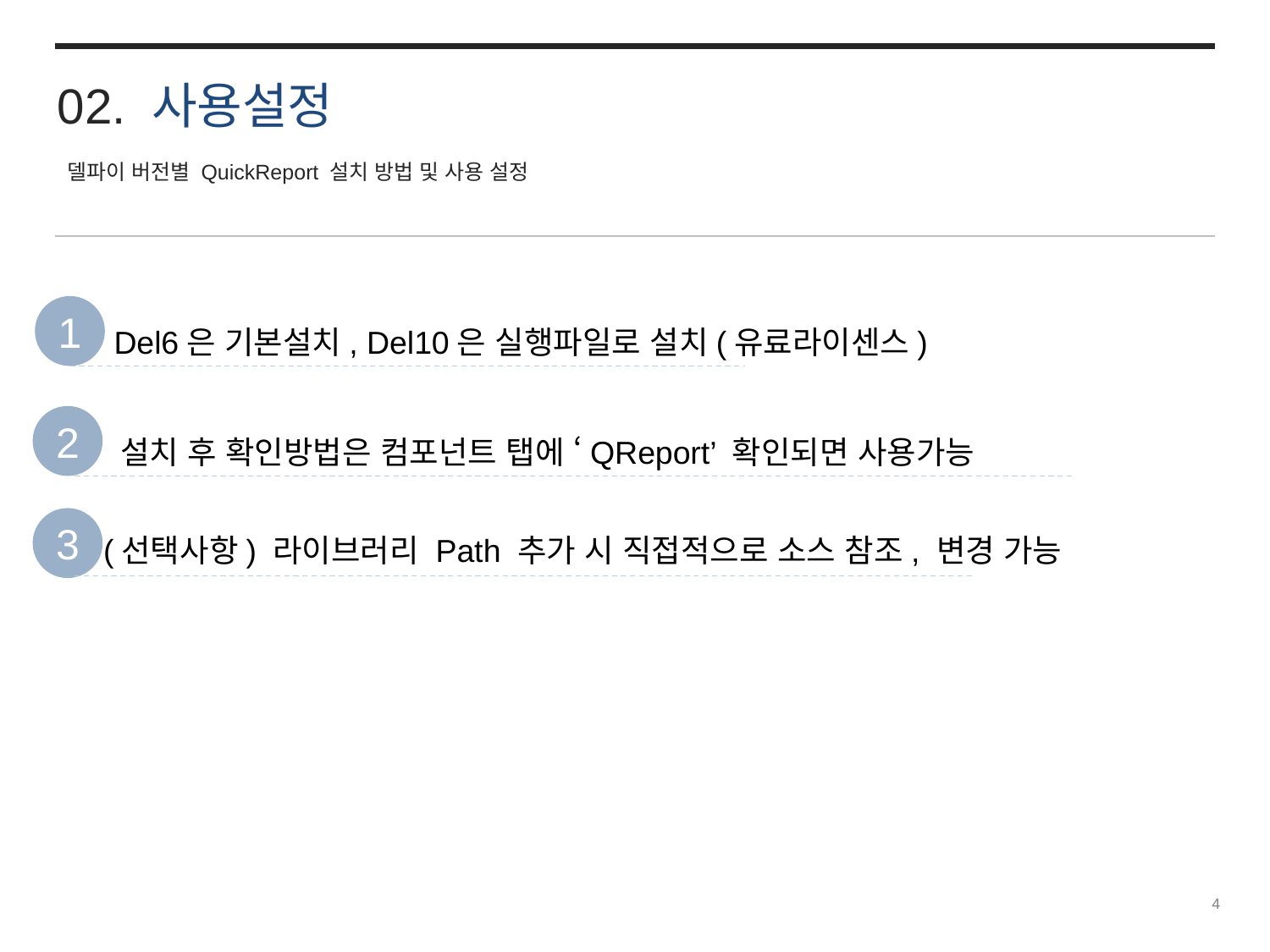

02. 사용설정
델파이 버전별 QuickReport 설치 방법 및 사용 설정
1
Del6은 기본설치, Del10은 실행파일로 설치(유료라이센스)
2
설치 후 확인방법은 컴포넌트 탭에 ‘QReport’ 확인되면 사용가능
3
(선택사항) 라이브러리 Path 추가 시 직접적으로 소스 참조, 변경 가능